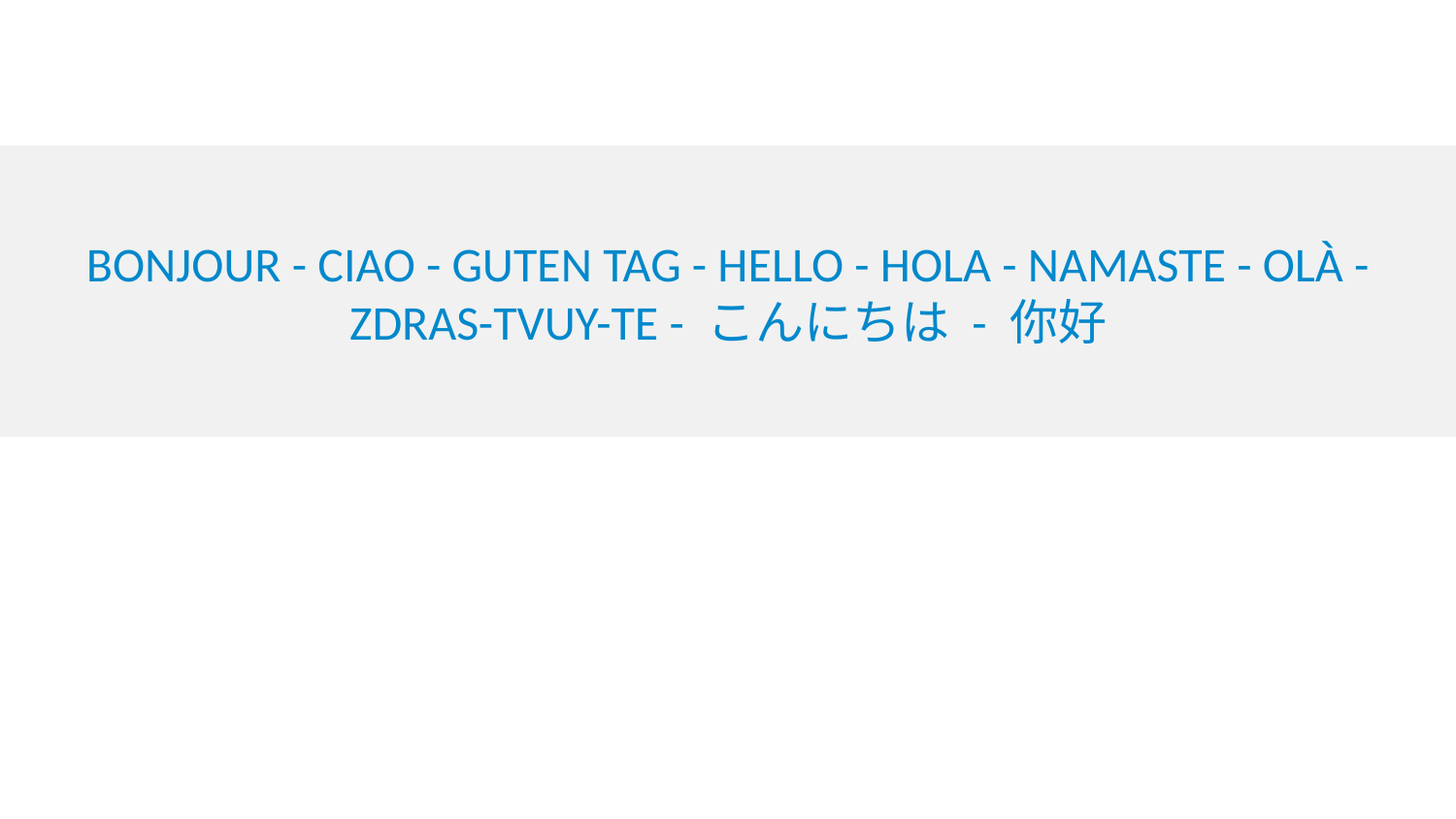

BONJOUR - CIAO - GUTEN TAG - HELLO - HOLA - NAMASTE - OLÀ - ZDRAS-TVUY-TE - こんにちは - 你好